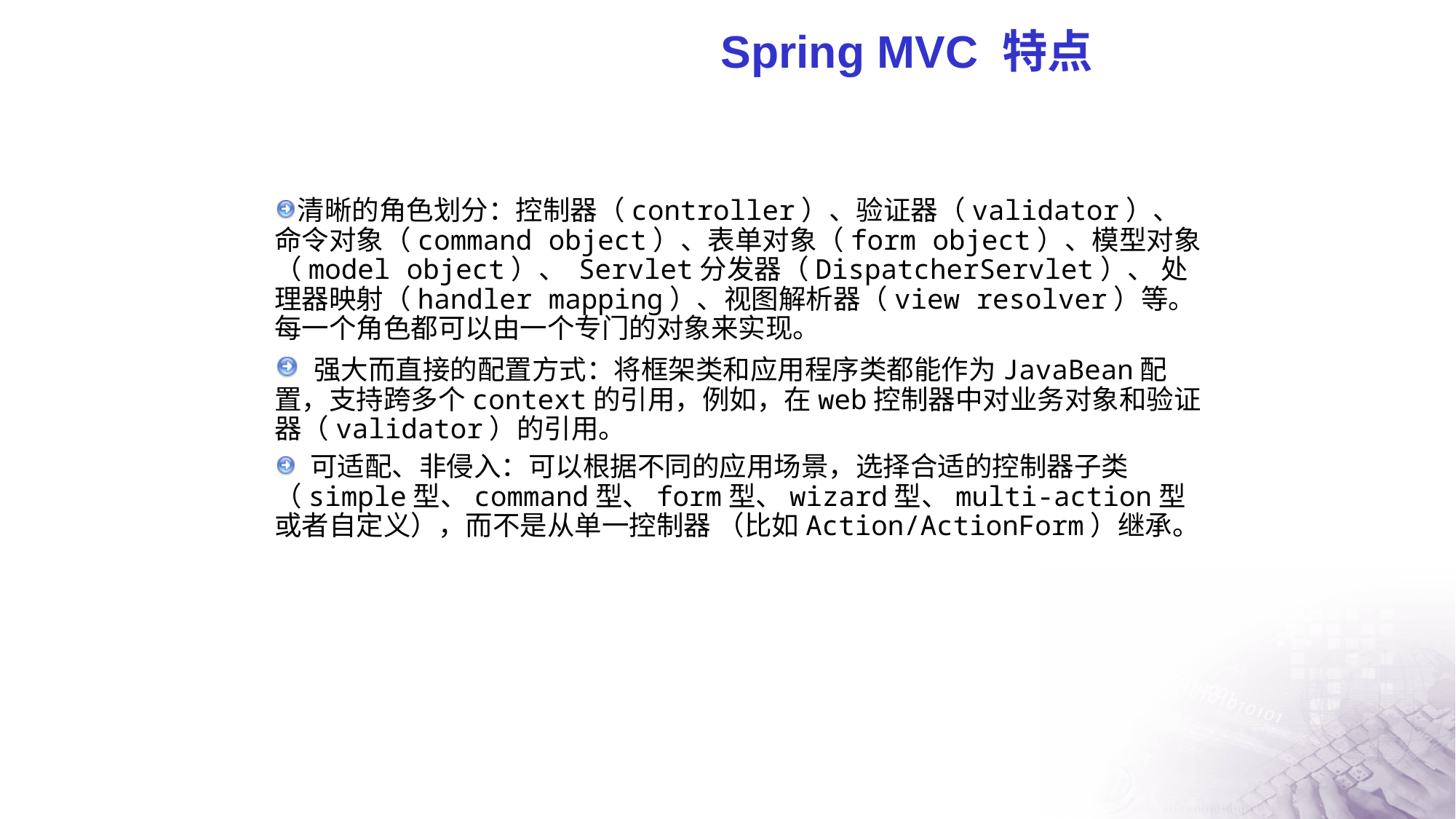

# Spring MVC 特点
清晰的角色划分：控制器（controller）、验证器（validator）、 命令对象（command object）、表单对象（form object）、模型对象（model object）、 Servlet分发器（DispatcherServlet）、 处理器映射（handler mapping）、视图解析器（view resolver）等。 每一个角色都可以由一个专门的对象来实现。
 强大而直接的配置方式：将框架类和应用程序类都能作为JavaBean配置，支持跨多个context的引用，例如，在web控制器中对业务对象和验证器（validator）的引用。
 可适配、非侵入：可以根据不同的应用场景，选择合适的控制器子类 （simple型、command型、form型、wizard型、multi-action型或者自定义），而不是从单一控制器 （比如Action/ActionForm）继承。